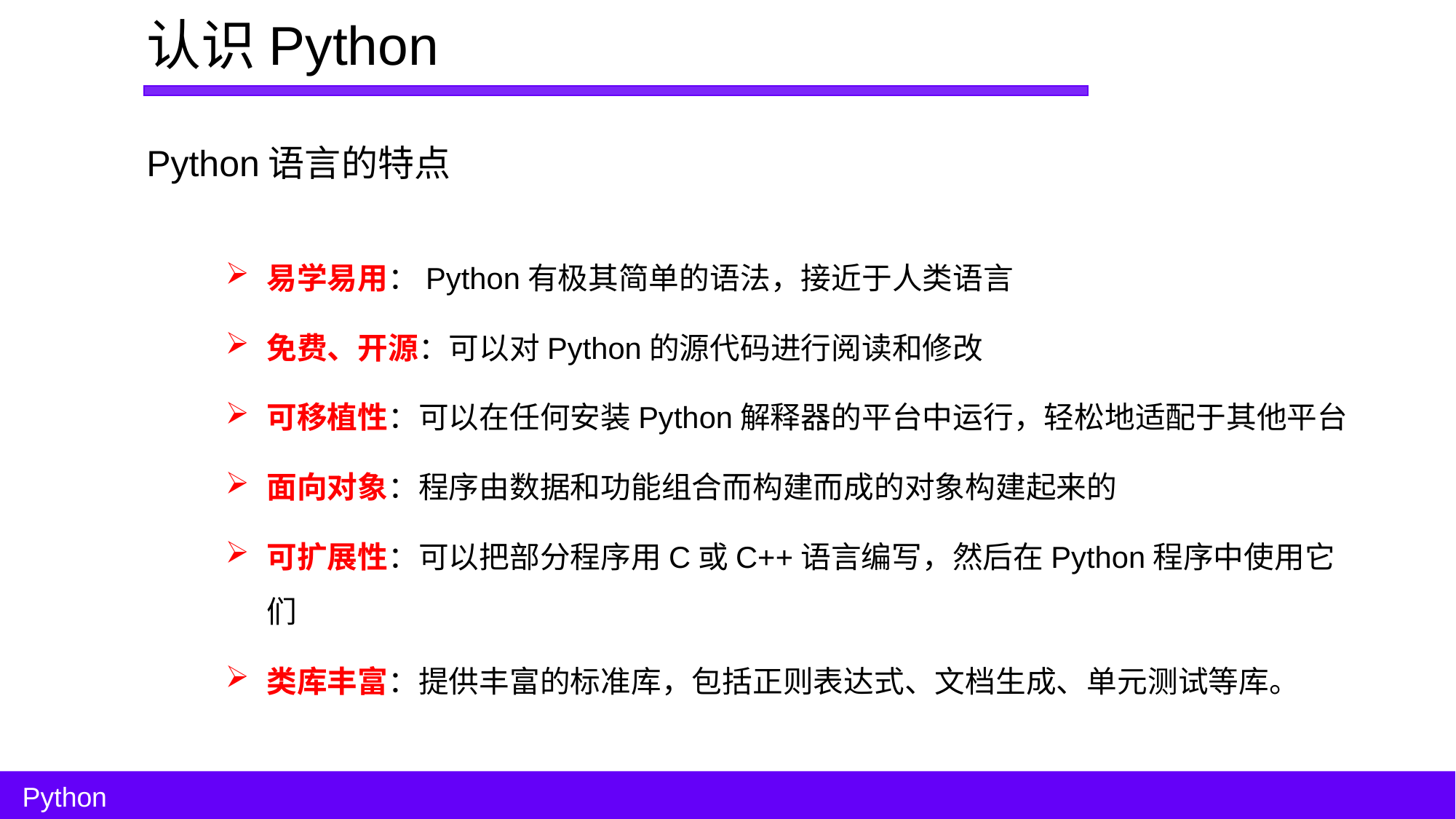

认识Python
Python语言的特点
易学易用：Python有极其简单的语法，接近于人类语言
免费、开源：可以对Python的源代码进行阅读和修改
可移植性：可以在任何安装Python解释器的平台中运行，轻松地适配于其他平台
面向对象：程序由数据和功能组合而构建而成的对象构建起来的
可扩展性：可以把部分程序用C或C++语言编写，然后在Python程序中使用它们
类库丰富：提供丰富的标准库，包括正则表达式、文档生成、单元测试等库。